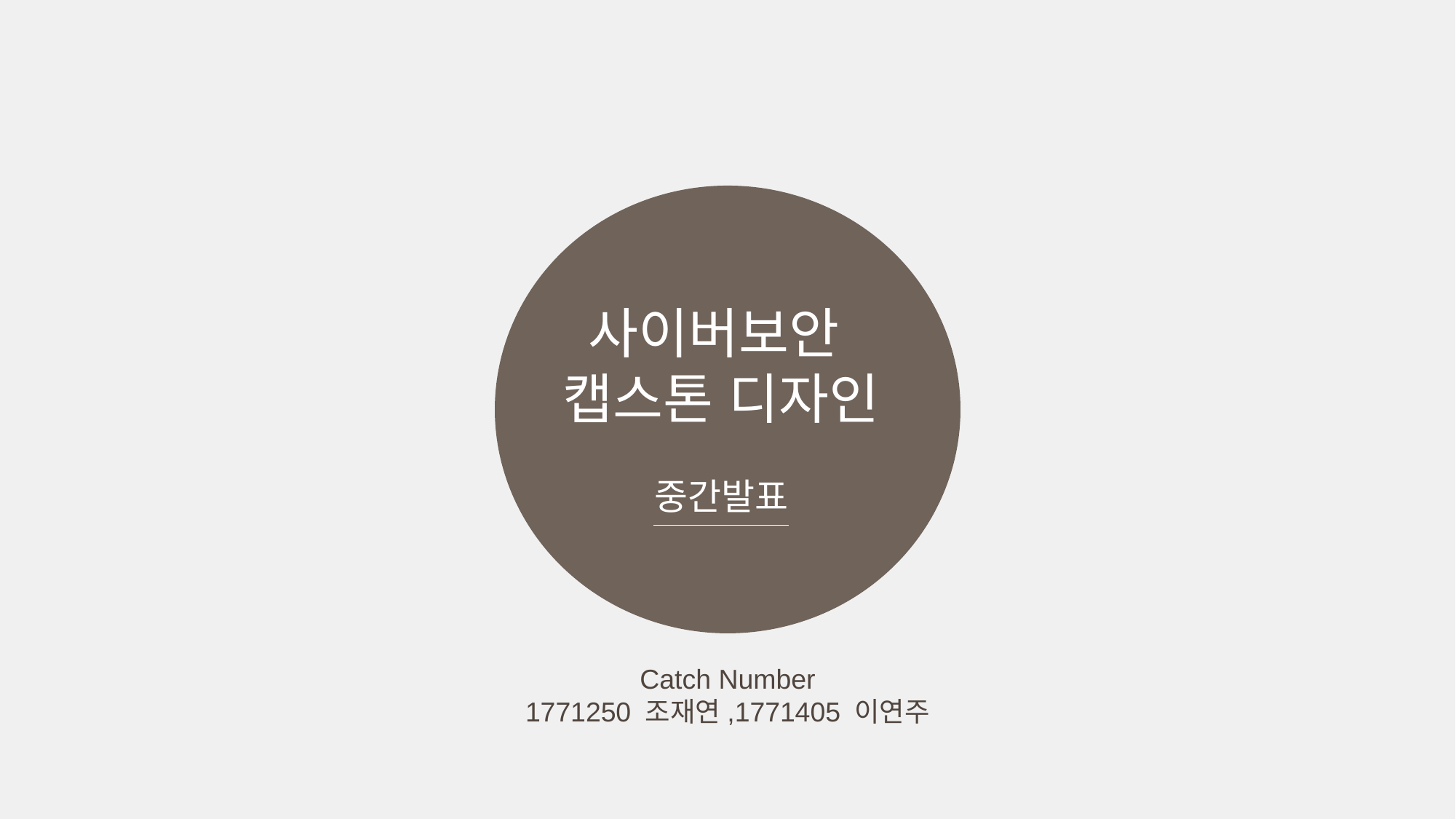

사이버보안
캡스톤 디자인

중간발표
Catch Number
1771250 조재연,1771405 이연주